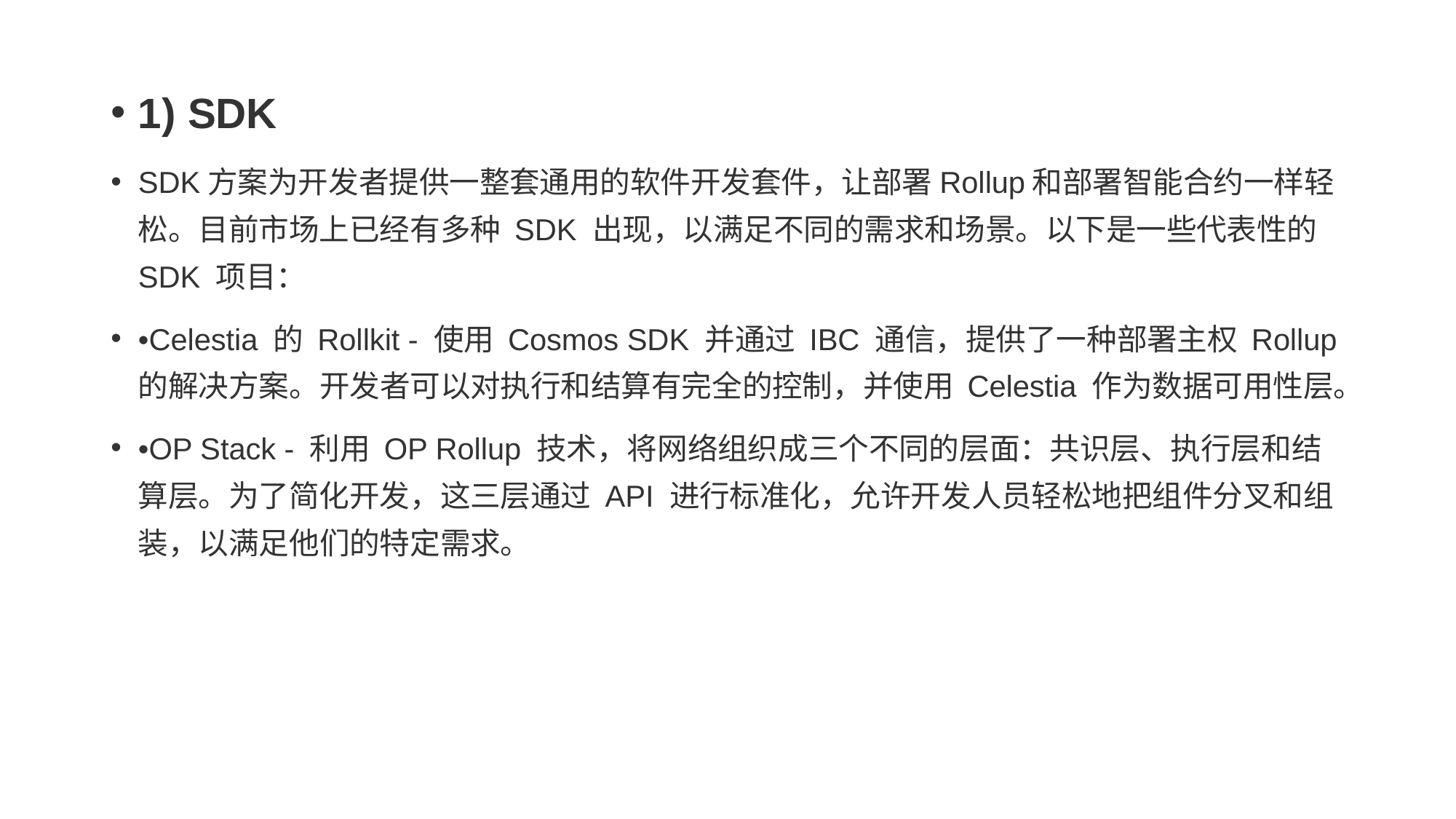

1) SDK
SDK方案为开发者提供一整套通用的软件开发套件，让部署Rollup和部署智能合约一样轻松。目前市场上已经有多种 SDK 出现，以满足不同的需求和场景。以下是一些代表性的 SDK 项目：
•Celestia 的 Rollkit - 使用 Cosmos SDK 并通过 IBC 通信，提供了一种部署主权 Rollup 的解决方案。开发者可以对执行和结算有完全的控制，并使用 Celestia 作为数据可用性层。
•OP Stack - 利用 OP Rollup 技术，将网络组织成三个不同的层面：共识层、执行层和结算层。为了简化开发，这三层通过 API 进行标准化，允许开发人员轻松地把组件分叉和组装，以满足他们的特定需求。